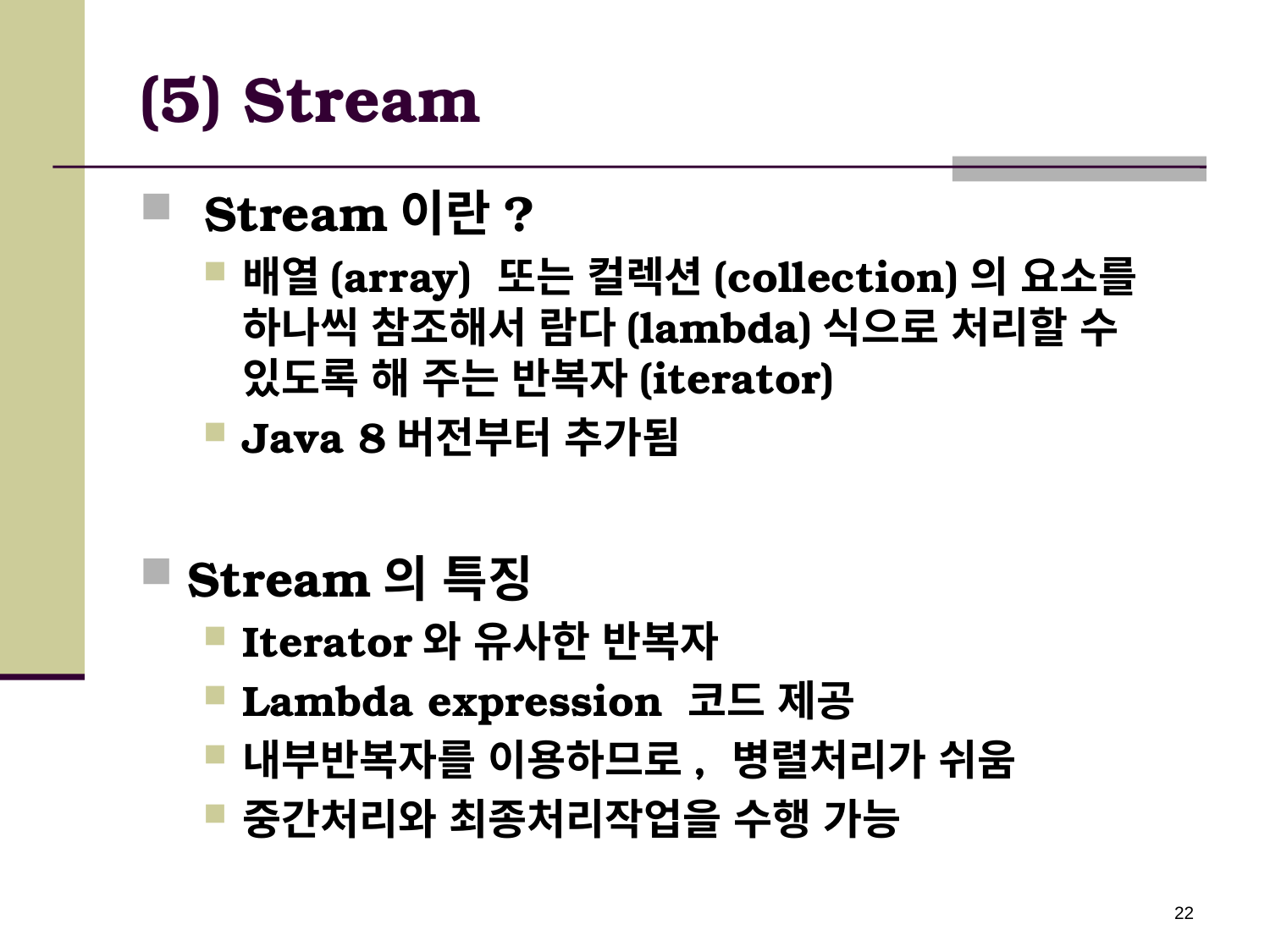

# (5) Stream
 Stream이란?
배열(array) 또는 컬렉션(collection)의 요소를 하나씩 참조해서 람다(lambda)식으로 처리할 수 있도록 해 주는 반복자(iterator)
Java 8버전부터 추가됨

Stream의 특징
Iterator와 유사한 반복자
Lambda expression 코드 제공
내부반복자를 이용하므로, 병렬처리가 쉬움
중간처리와 최종처리작업을 수행 가능

22